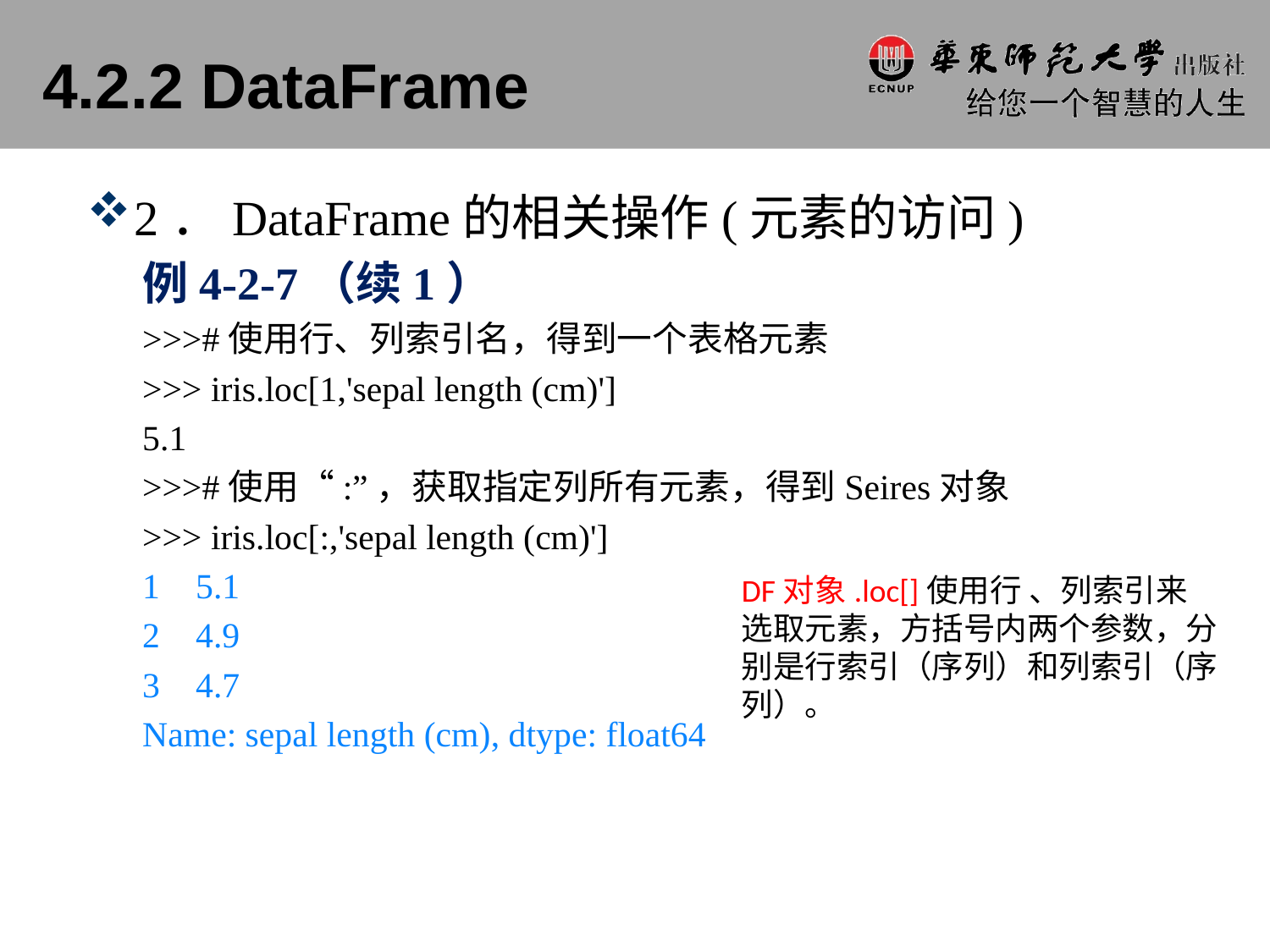

# 4.2.2 DataFrame
2．DataFrame的相关操作(元素的访问)
例4-2-7（续1）
>>>#使用行、列索引名，得到一个表格元素
>>> iris.loc[1,'sepal length (cm)']
5.1
>>>#使用“:”，获取指定列所有元素，得到Seires对象
>>> iris.loc[:,'sepal length (cm)']
1    5.1
2    4.9
3    4.7
Name: sepal length (cm), dtype: float64
DF对象.loc[]使用行 、列索引来选取元素，方括号内两个参数，分别是行索引（序列）和列索引（序列）。